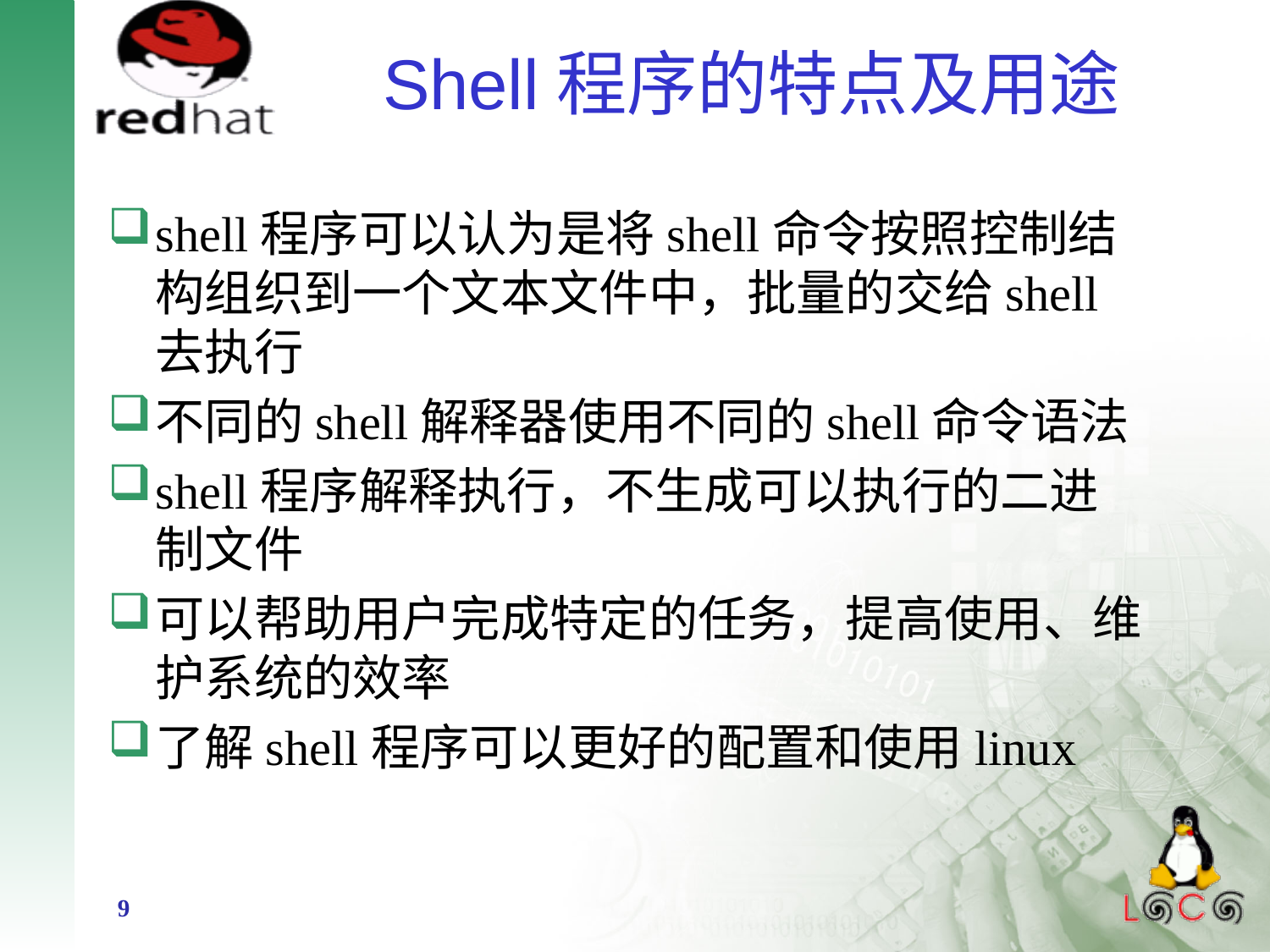

# Shell程序的特点及用途
shell程序可以认为是将shell命令按照控制结构组织到一个文本文件中，批量的交给shell去执行
不同的shell解释器使用不同的shell命令语法
shell程序解释执行，不生成可以执行的二进制文件
可以帮助用户完成特定的任务，提高使用、维护系统的效率
了解shell程序可以更好的配置和使用linux

9